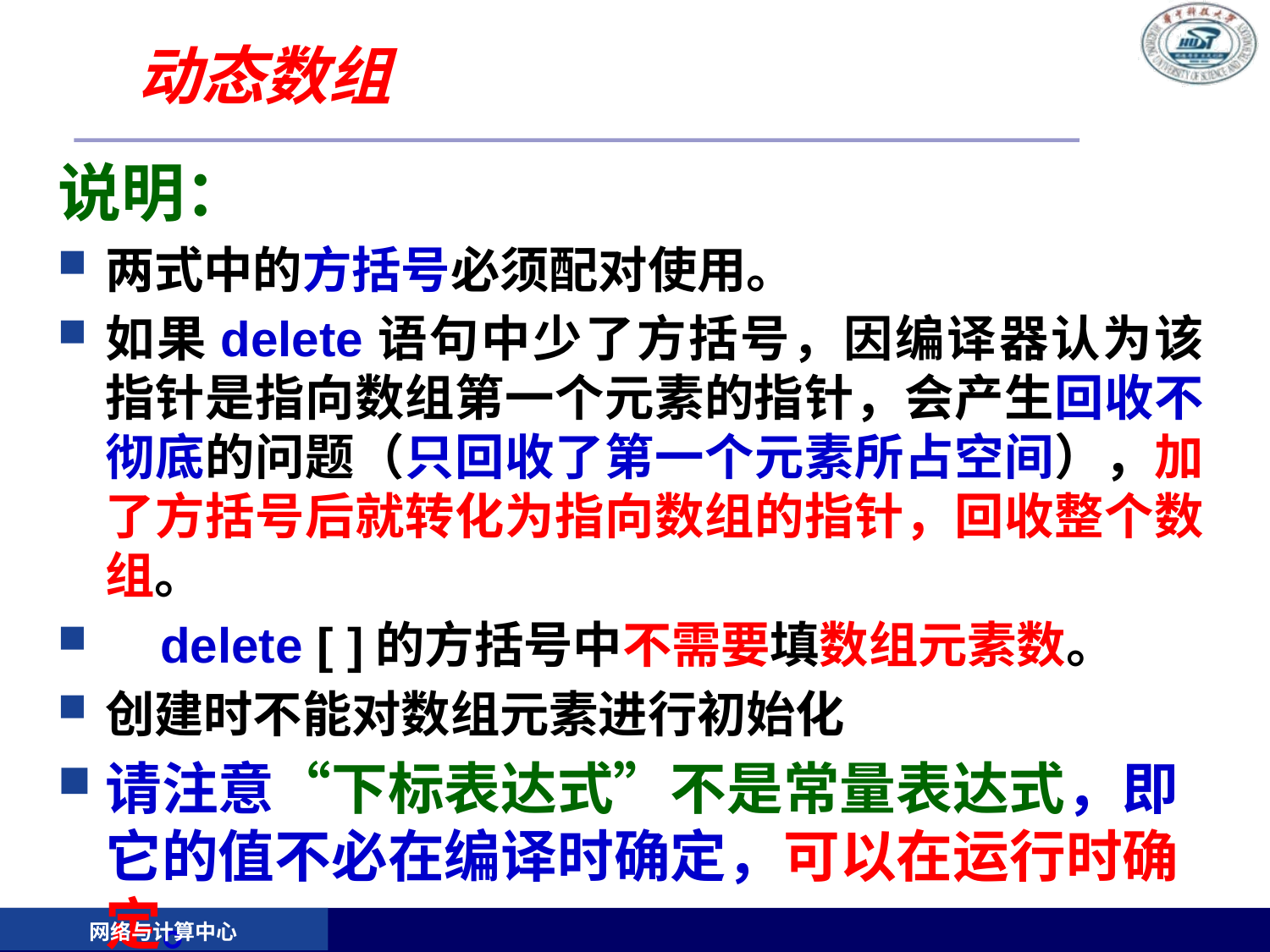

# 动态数组
说明：
两式中的方括号必须配对使用。
如果delete语句中少了方括号，因编译器认为该指针是指向数组第一个元素的指针，会产生回收不彻底的问题（只回收了第一个元素所占空间），加了方括号后就转化为指向数组的指针，回收整个数组。
    delete [ ]的方括号中不需要填数组元素数。
创建时不能对数组元素进行初始化
请注意“下标表达式”不是常量表达式，即它的值不必在编译时确定，可以在运行时确定。

网络与计算中心